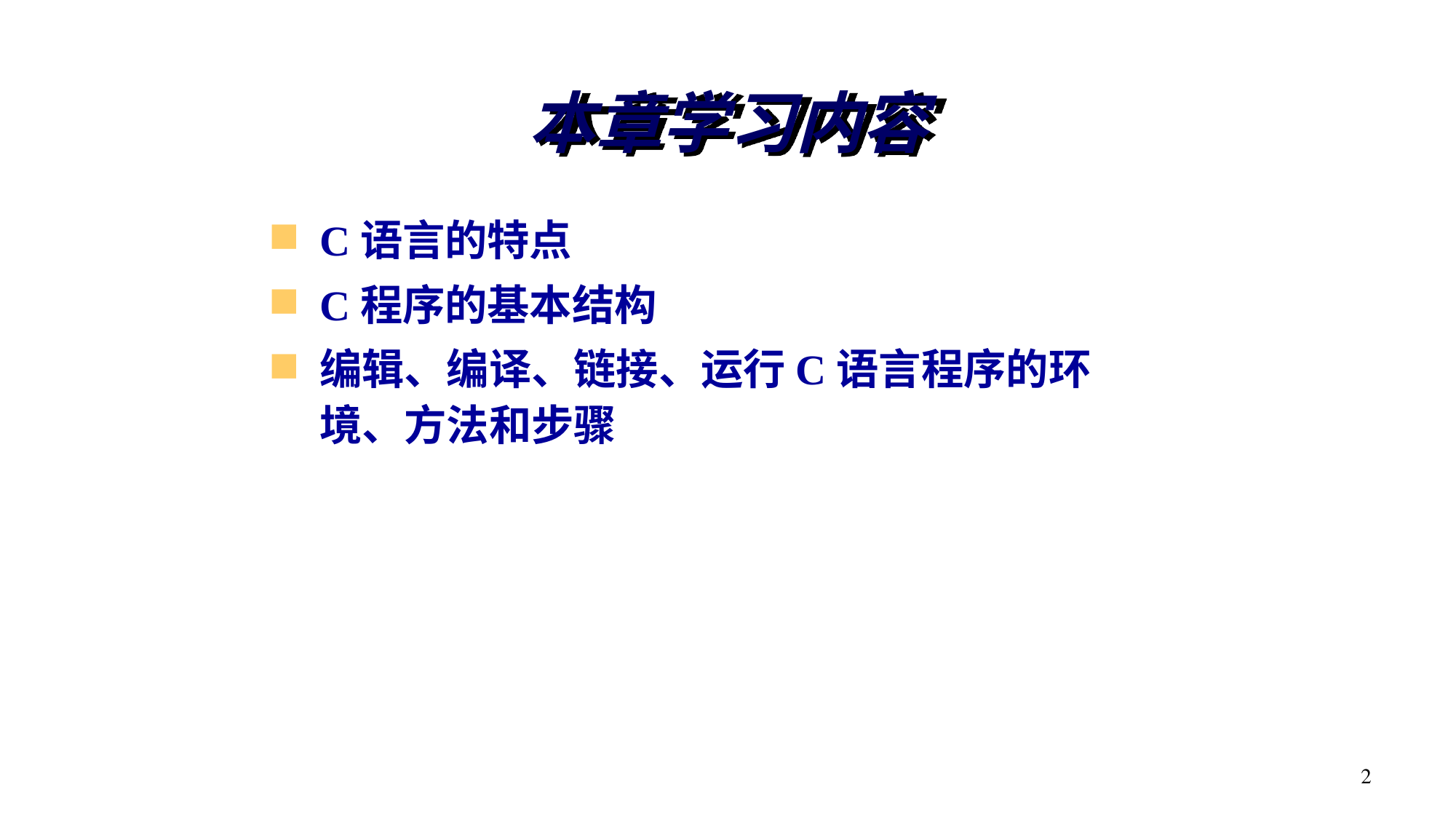

# 本章学习内容
C语言的特点
C程序的基本结构
编辑、编译、链接、运行C语言程序的环境、方法和步骤